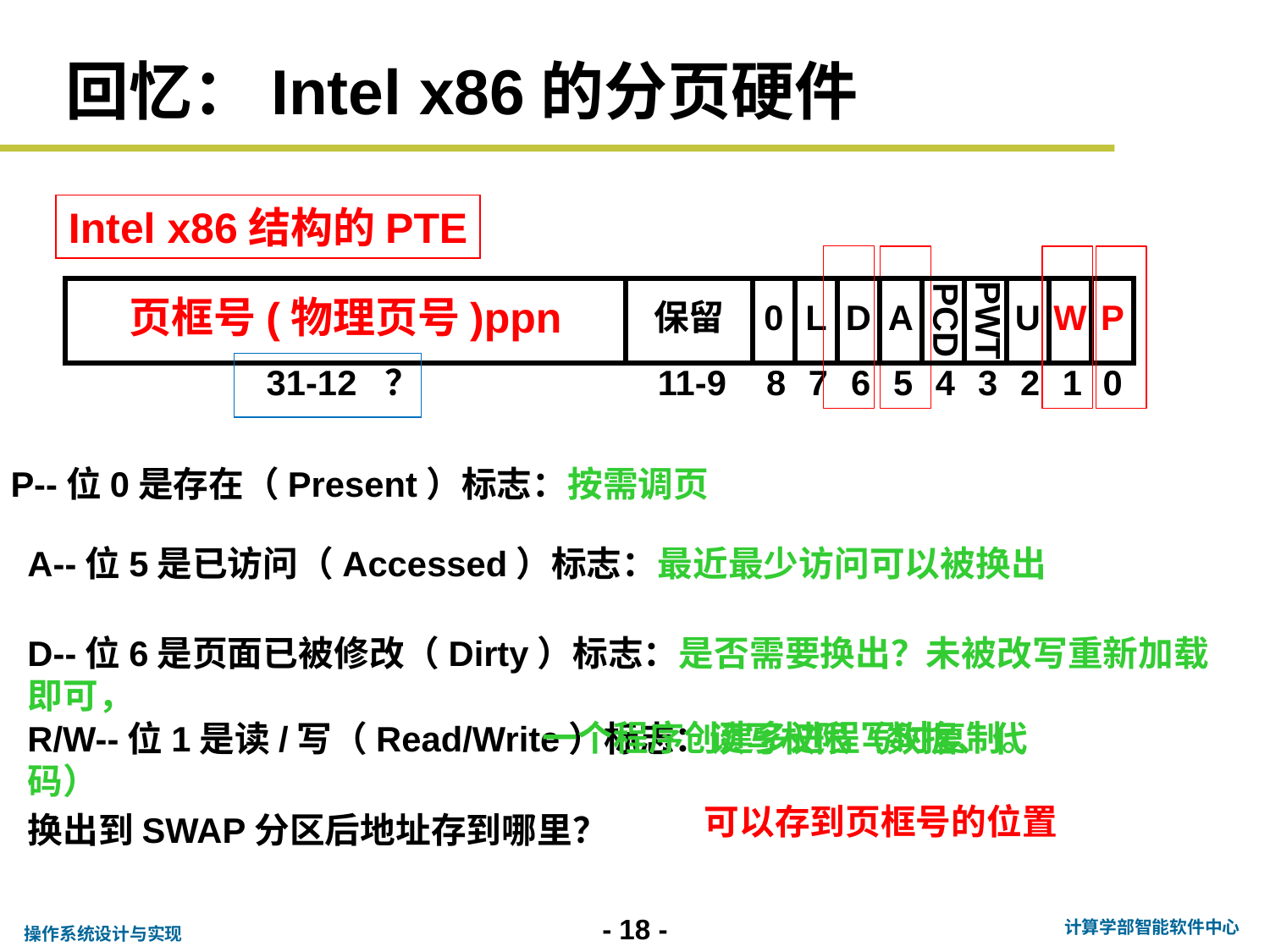

# 回忆：Intel x86的分页硬件
Intel x86结构的PTE
页框号(物理页号)ppn
保留
0
L
D
A
PCD
PWT
U
W
P

31-12  ？
11-9
8
7
6
5
4
3
2
1
0

P--位0是存在（Present）标志：按需调页
A--位5是已访问（Accessed）标志：最近最少访问可以被换出
D--位6是页面已被修改（Dirty）标志：是否需要换出？未被改写重新加载即可，
                                                               一个程序创建多进程写时复制。
R/W--位1是读/写（Read/Write）标志：读写权限（数据、代码）
可以存到页框号的位置
换出到SWAP分区后地址存到哪里？